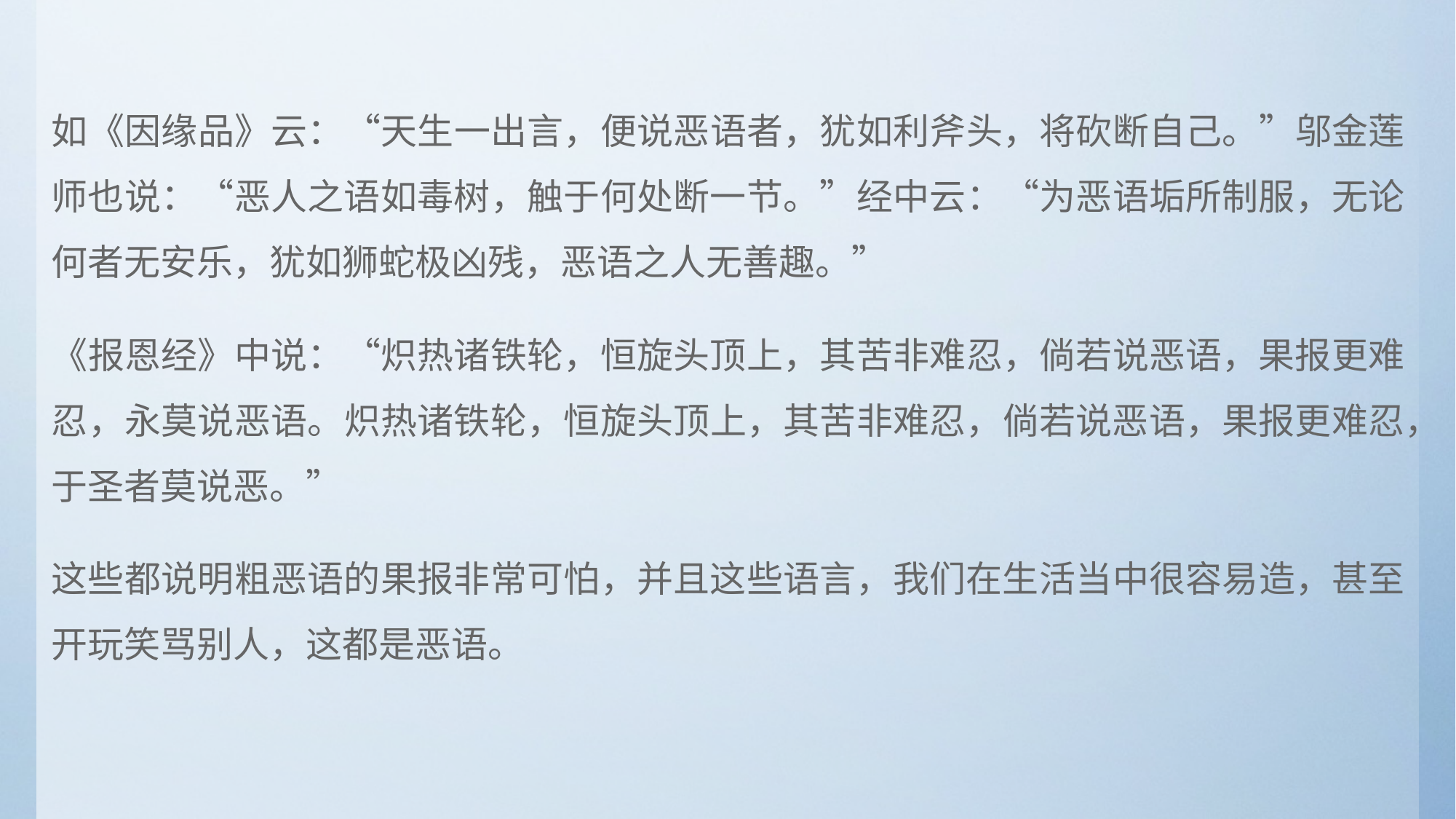

如《因缘品》云：“天生一出言，便说恶语者，犹如利斧头，将砍断自己。”邬金莲师也说：“恶人之语如毒树，触于何处断一节。”经中云：“为恶语垢所制服，无论何者无安乐，犹如狮蛇极凶残，恶语之人无善趣。”
《报恩经》中说：“炽热诸铁轮，恒旋头顶上，其苦非难忍，倘若说恶语，果报更难忍，永莫说恶语。炽热诸铁轮，恒旋头顶上，其苦非难忍，倘若说恶语，果报更难忍，于圣者莫说恶。”
这些都说明粗恶语的果报非常可怕，并且这些语言，我们在生活当中很容易造，甚至开玩笑骂别人，这都是恶语。